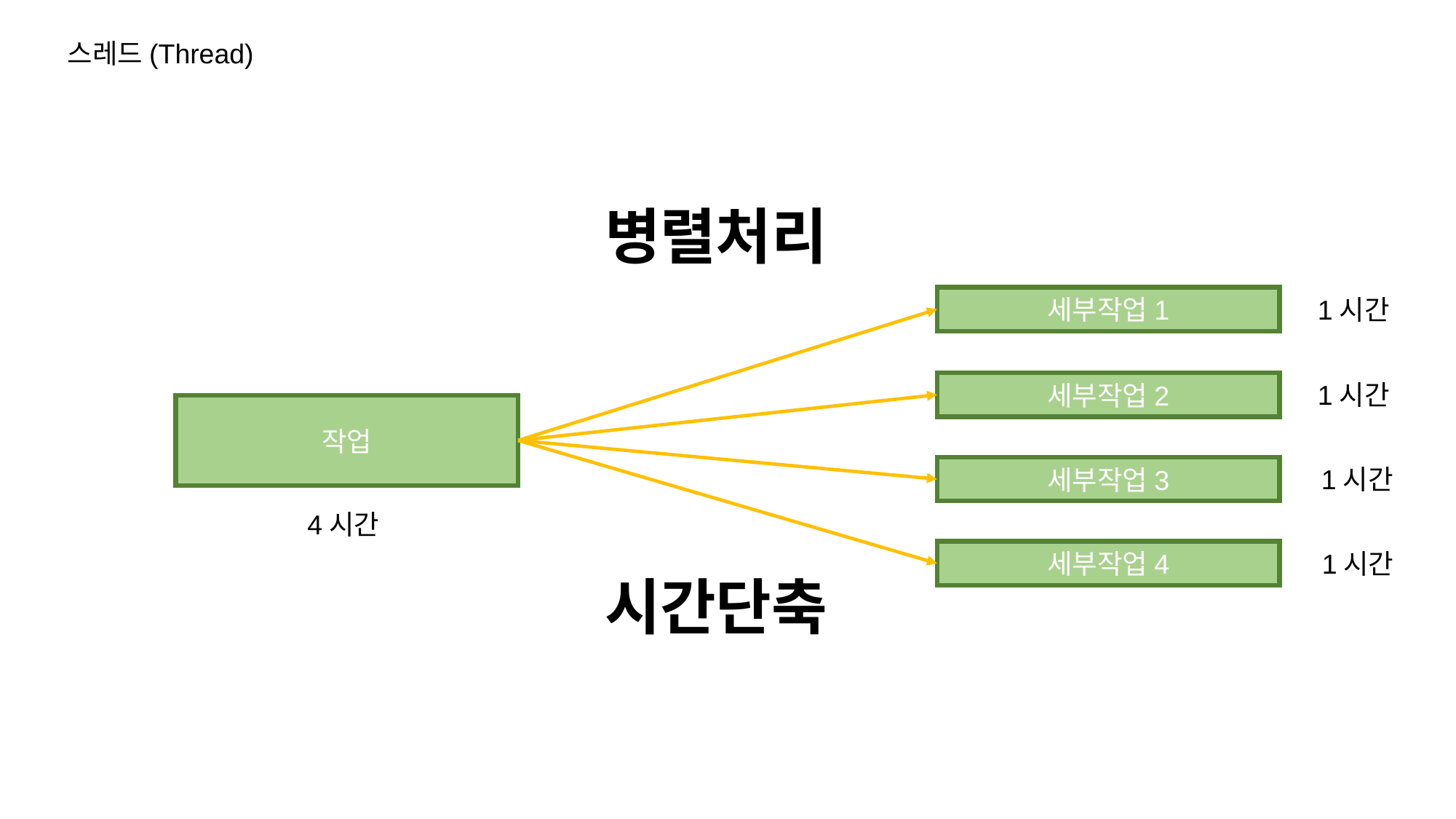

스레드(Thread)
병렬처리
세부작업1
1시간
세부작업2
1시간
작업
세부작업3
1시간
4시간
세부작업4
1시간
시간단축